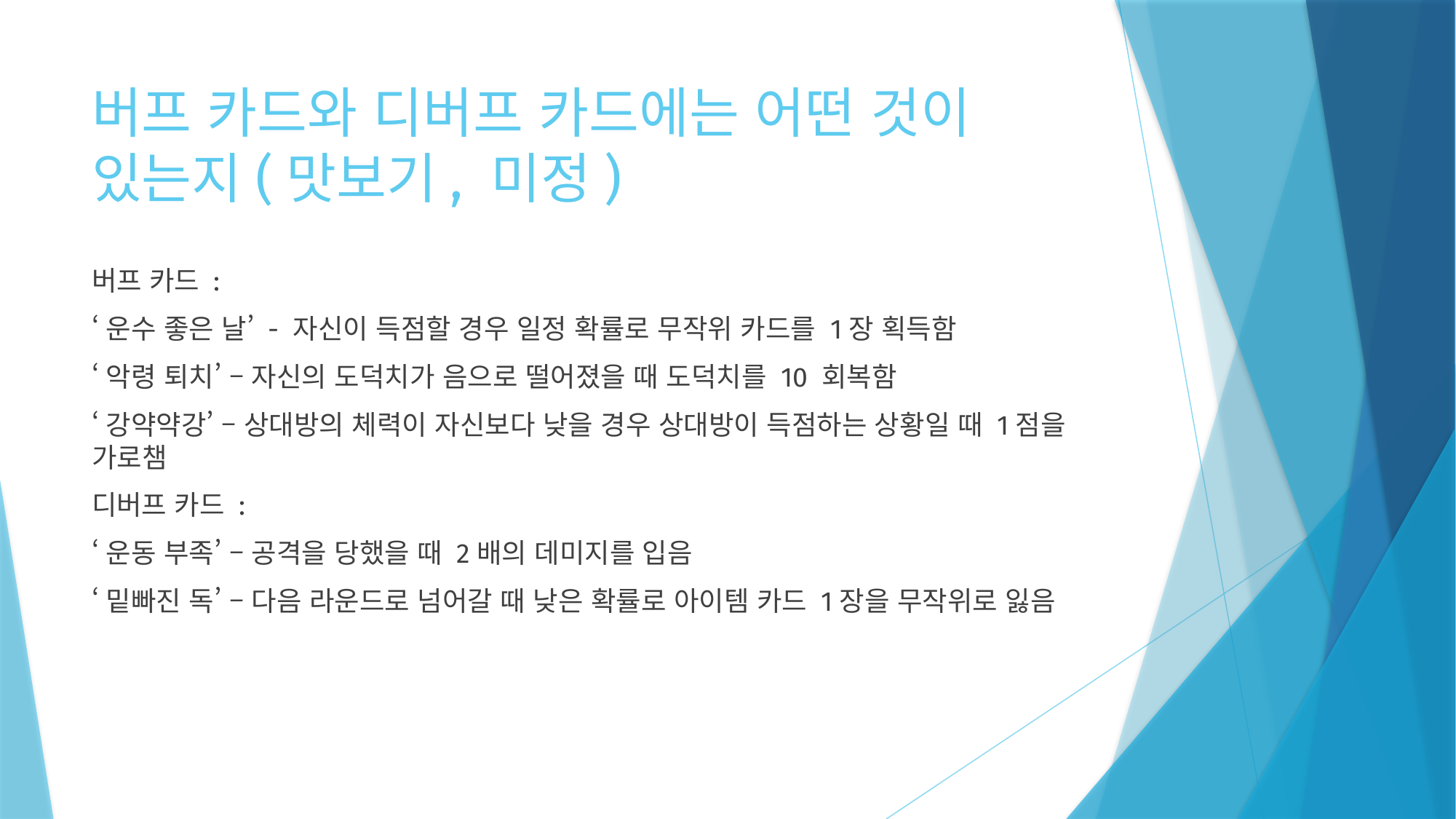

# 버프 카드와 디버프 카드에는 어떤 것이 있는지(맛보기, 미정)
버프 카드 :
‘운수 좋은 날’ - 자신이 득점할 경우 일정 확률로 무작위 카드를 1장 획득함
‘악령 퇴치’ – 자신의 도덕치가 음으로 떨어졌을 때 도덕치를 10 회복함
‘강약약강’ – 상대방의 체력이 자신보다 낮을 경우 상대방이 득점하는 상황일 때 1점을 가로챔
디버프 카드 :
‘운동 부족’ – 공격을 당했을 때 2배의 데미지를 입음
‘밑빠진 독’ – 다음 라운드로 넘어갈 때 낮은 확률로 아이템 카드 1장을 무작위로 잃음